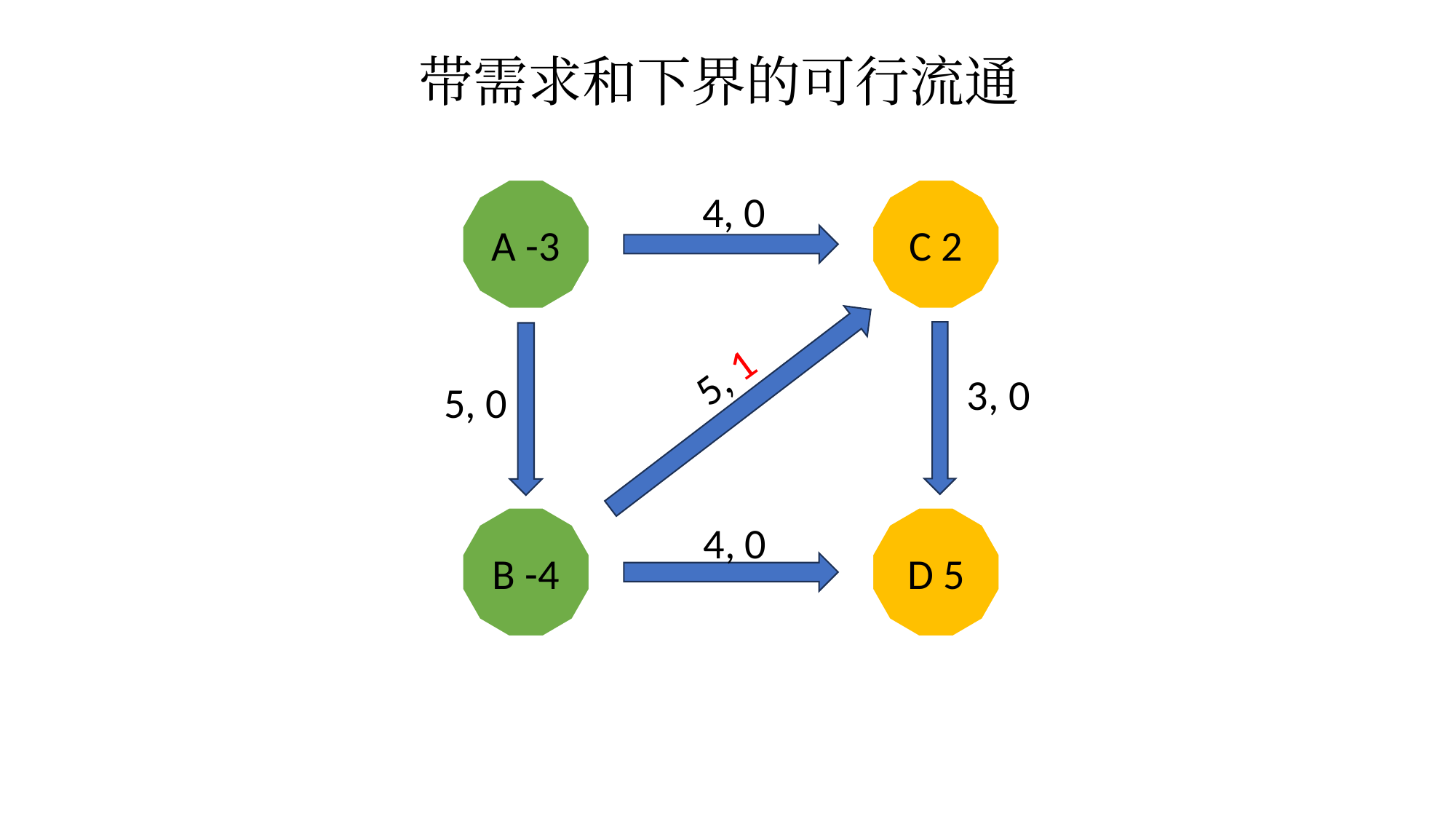

带需求和下界的可行流通
4, 0
A -3
C 2

5, 1
3, 0
5, 0

D 5
B -4
4, 0